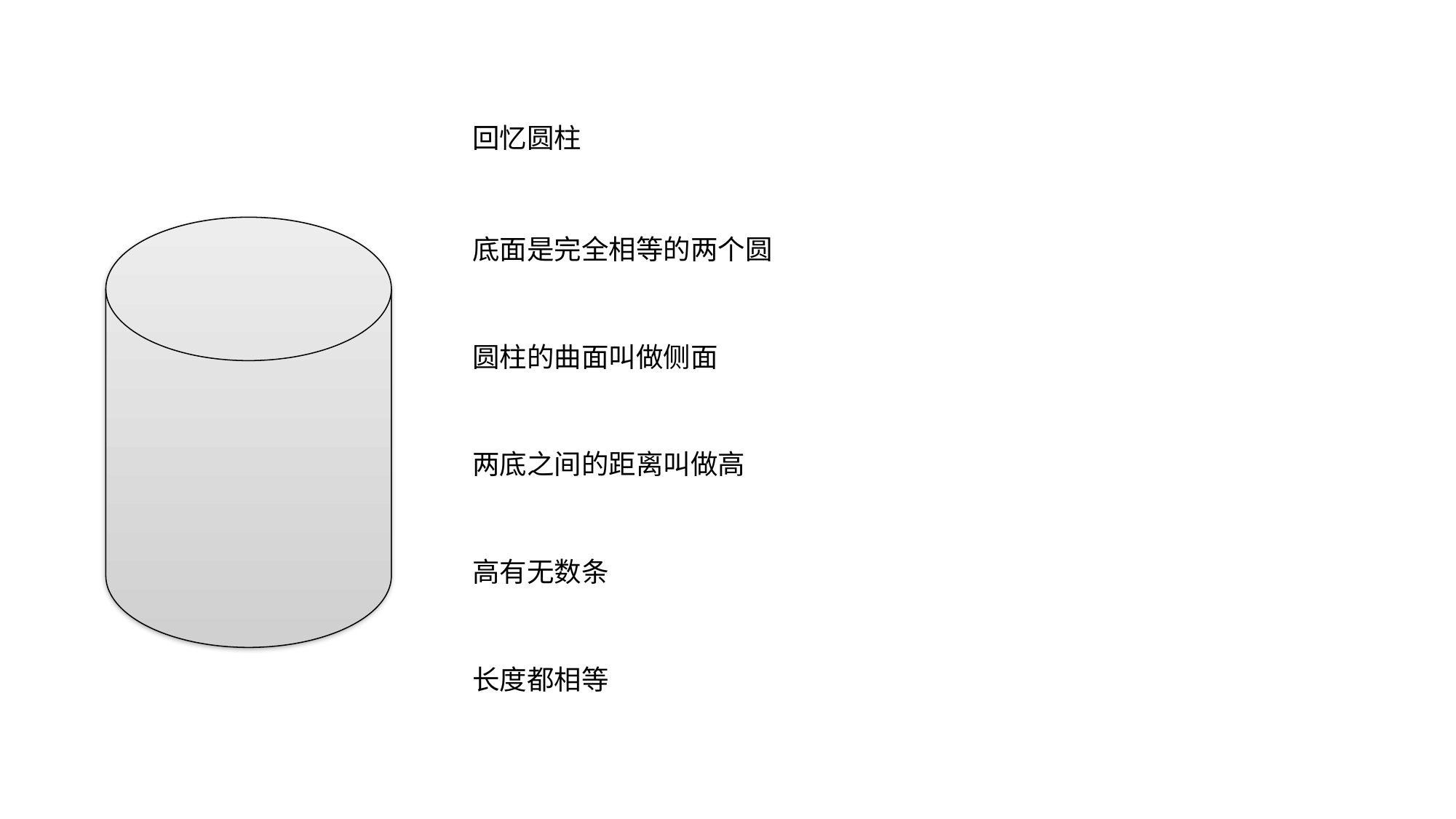

回忆圆柱

底面是完全相等的两个圆
圆柱的曲面叫做侧面
两底之间的距离叫做高
高有无数条
长度都相等